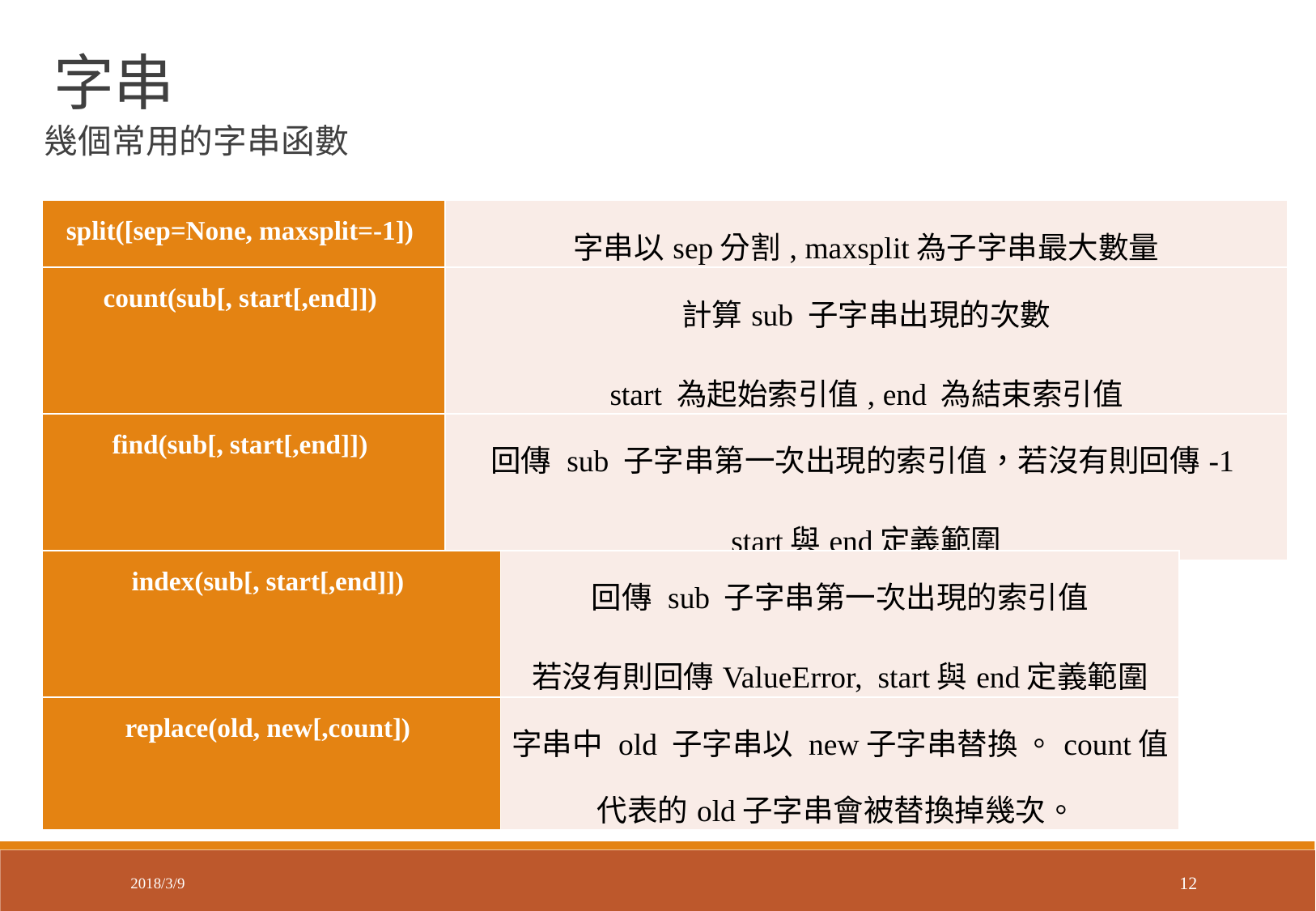

字串

幾個常用的字串函數

| split([sep=None, maxsplit=-1]) | 字串以sep分割, maxsplit為子字串最大數量 |
| --- | --- |
| count(sub[, start[,end]]) | 計算sub 子字串出現的次數 start 為起始索引值, end 為結束索引值 |
| find(sub[, start[,end]]) | 回傳 sub 子字串第一次出現的索引值，若沒有則回傳-1 start與end定義範圍 |
| index(sub[, start[,end]]) | 回傳 sub 子字串第一次出現的索引值 若沒有則回傳ValueError, start與end定義範圍 |
| --- | --- |
| replace(old, new[,count]) | 字串中 old 子字串以 new子字串替換 。count值代表的old子字串會被替換掉幾次。 |
2018/3/9
12